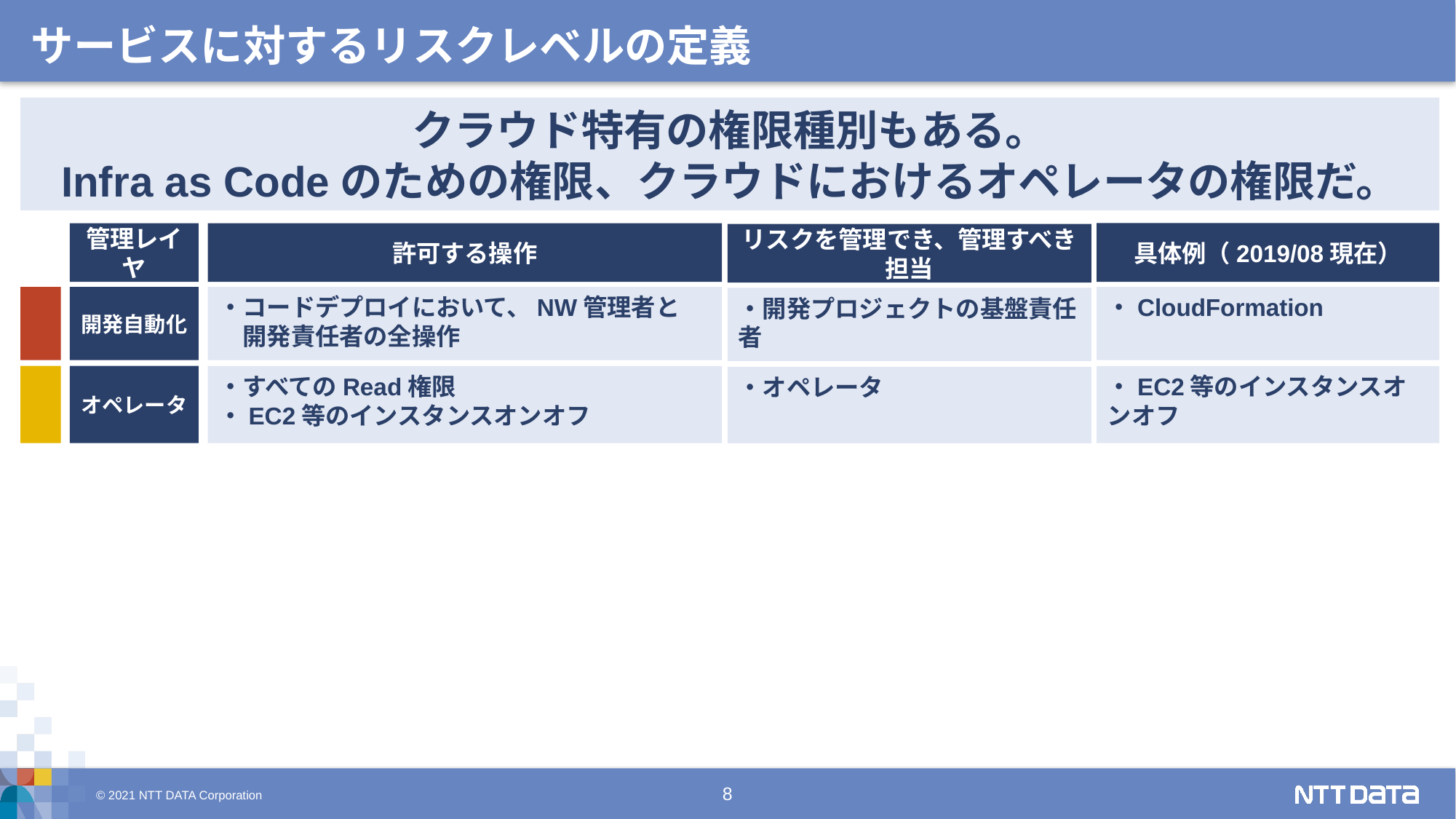

サービスに対するリスクレベルの定義
クラウド特有の権限種別もある。
Infra as Codeのための権限、クラウドにおけるオペレータの権限だ。
具体例（2019/08現在）
管理レイヤ
許可する操作
リスクを管理でき、管理すべき担当
・コードデプロイにおいて、NW管理者と
　開発責任者の全操作
・CloudFormation

開発自動化
・開発プロジェクトの基盤責任者
・すべてのRead権限
・EC2等のインスタンスオンオフ
・EC2等のインスタンスオンオフ

オペレータ
・オペレータ